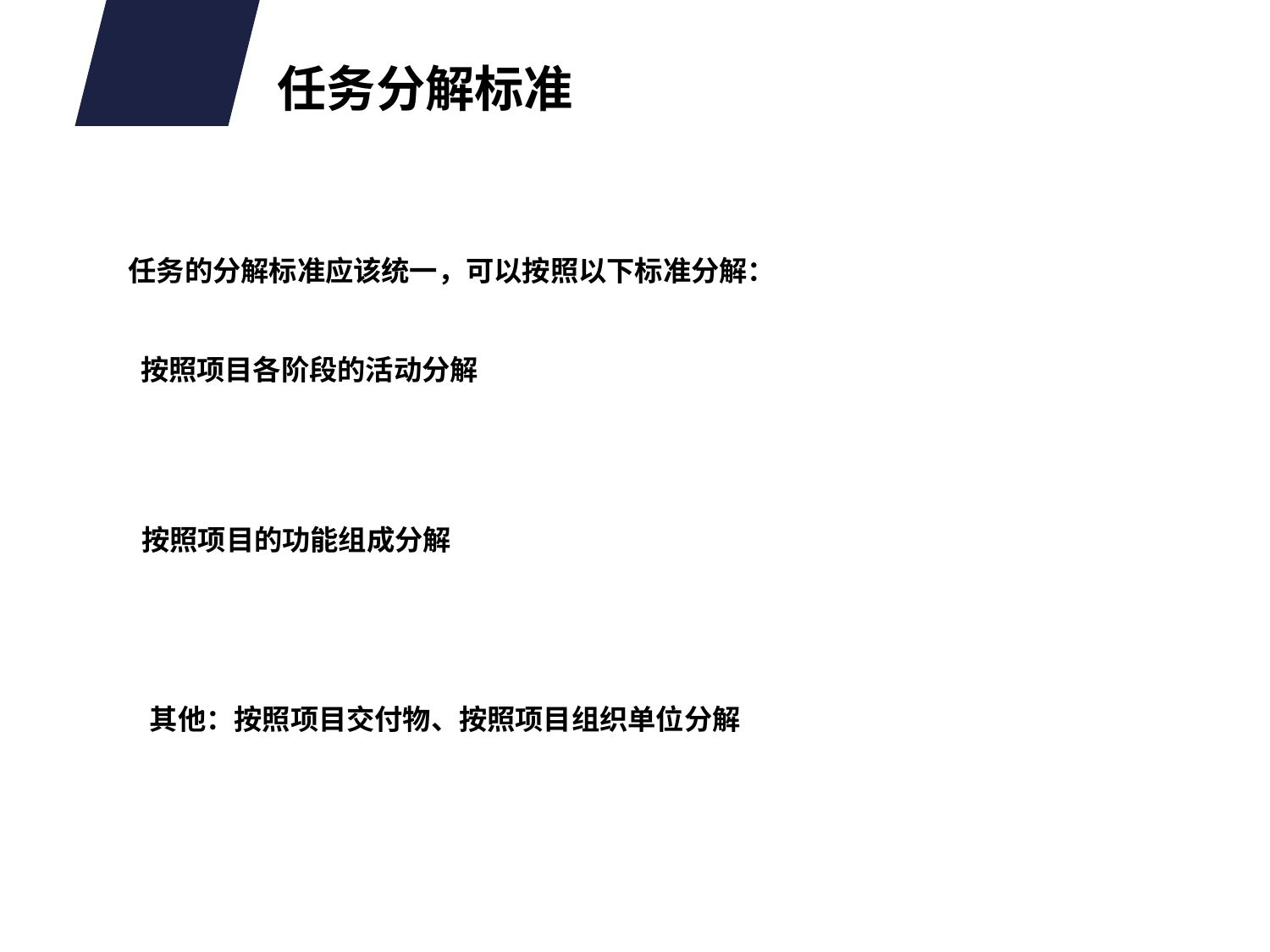

# 任务分解标准
任务的分解标准应该统一，可以按照以下标准分解：
 按照项目各阶段的活动分解
 按照项目的功能组成分解
其他：按照项目交付物、按照项目组织单位分解